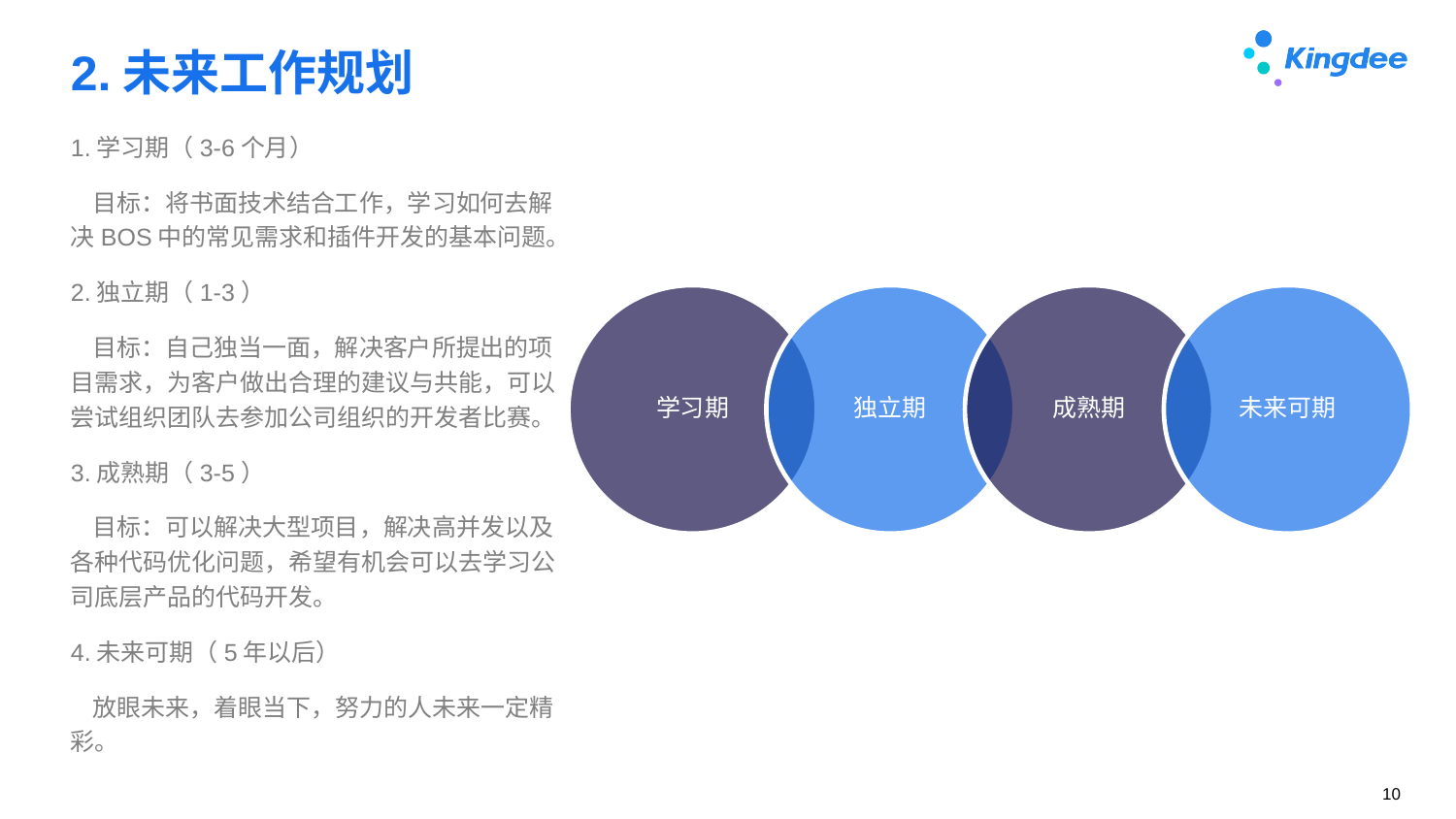

# 2.未来工作规划
1.学习期（3-6个月）
   目标：将书面技术结合工作，学习如何去解决BOS中的常见需求和插件开发的基本问题。
2.独立期（1-3）
   目标：自己独当一面，解决客户所提出的项目需求，为客户做出合理的建议与共能，可以尝试组织团队去参加公司组织的开发者比赛。
3.成熟期（3-5）
   目标：可以解决大型项目，解决高并发以及各种代码优化问题，希望有机会可以去学习公司底层产品的代码开发。
4.未来可期（5年以后）
   放眼未来，着眼当下，努力的人未来一定精彩。
学习期
独立期
成熟期
未来可期